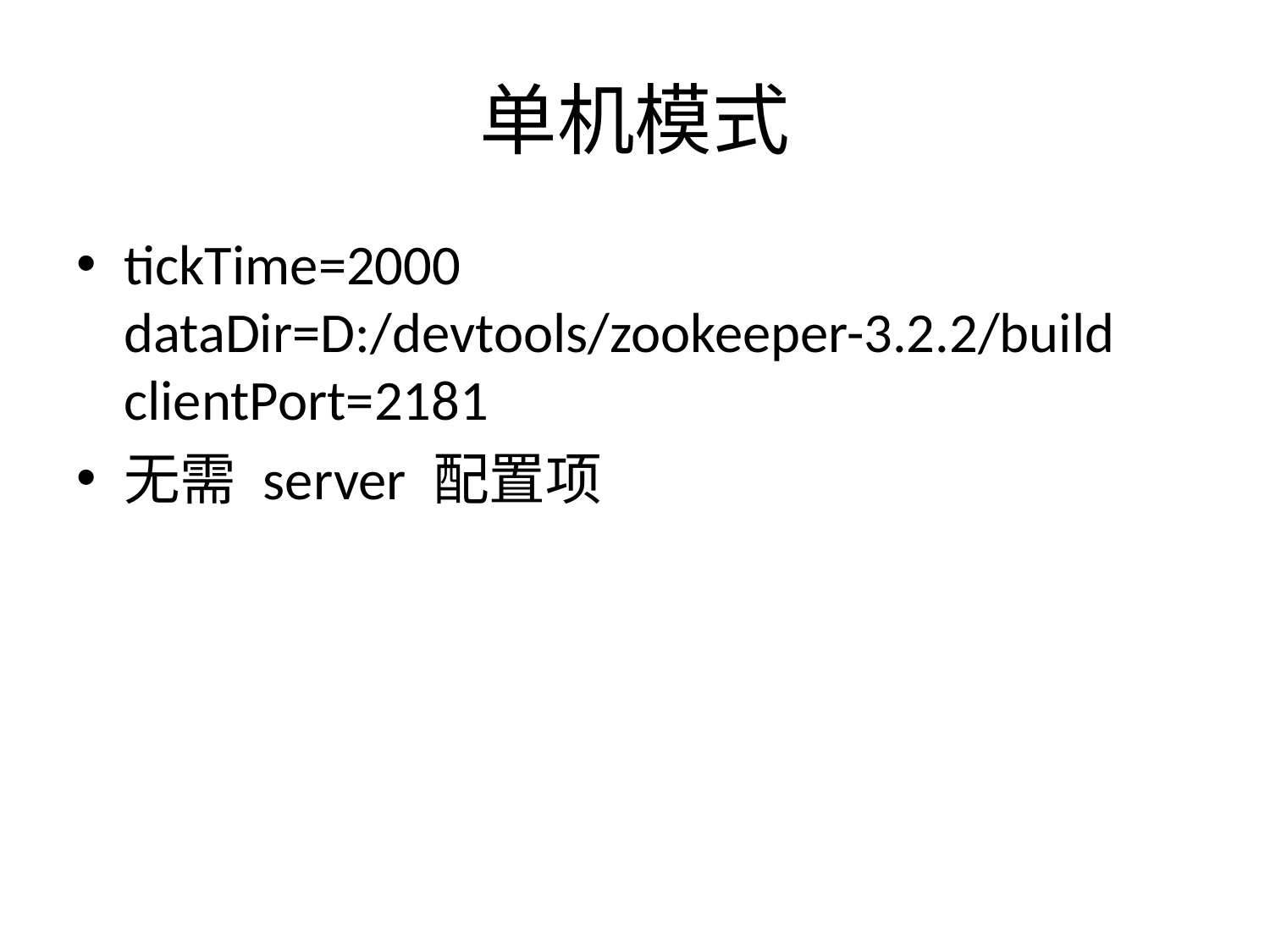

# 单机模式
tickTime=2000 dataDir=D:/devtools/zookeeper-3.2.2/build clientPort=2181
无需 server 配置项